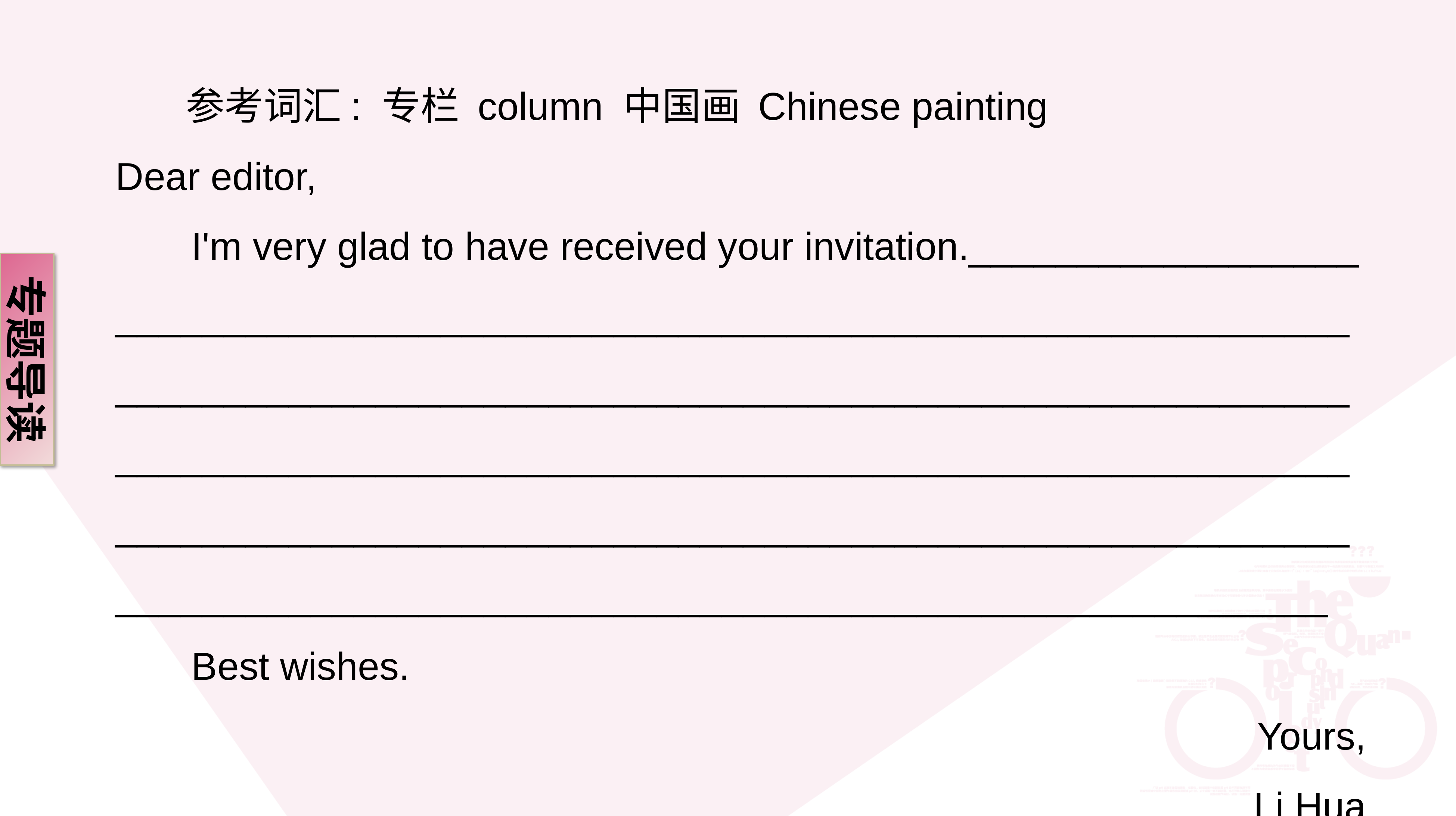

参考词汇: 专栏 column 中国画 Chinese painting
Dear editor,
       I'm very glad to have received your invitation.__________________
____________________________________________________________________________________________________________________________________________________________________________________________________________________________________________________________________________________________
       Best wishes.
Yours,
Li Hua
专题导读